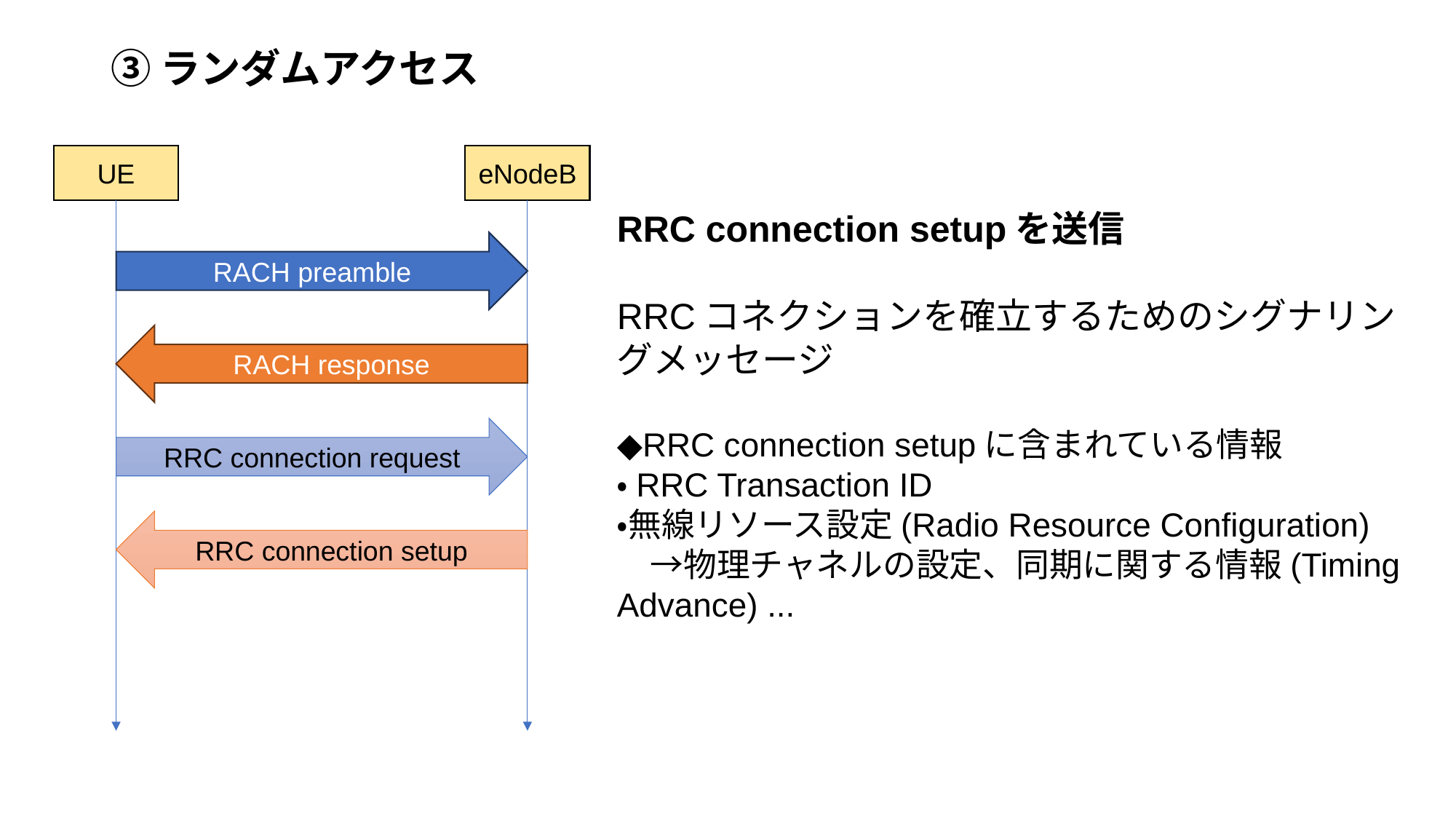

# ③ランダムアクセス
UE
eNodeB
RRC connection setupを送信

RRCコネクションを確立するためのシグナリングメッセージ

◆RRC connection setupに含まれている情報
・RRC Transaction ID
・無線リソース設定(Radio Resource Configuration)
　→物理チャネルの設定、同期に関する情報(Timing Advance) ...
RACH preamble
RACH response
RRC connection request
RRC connection setup